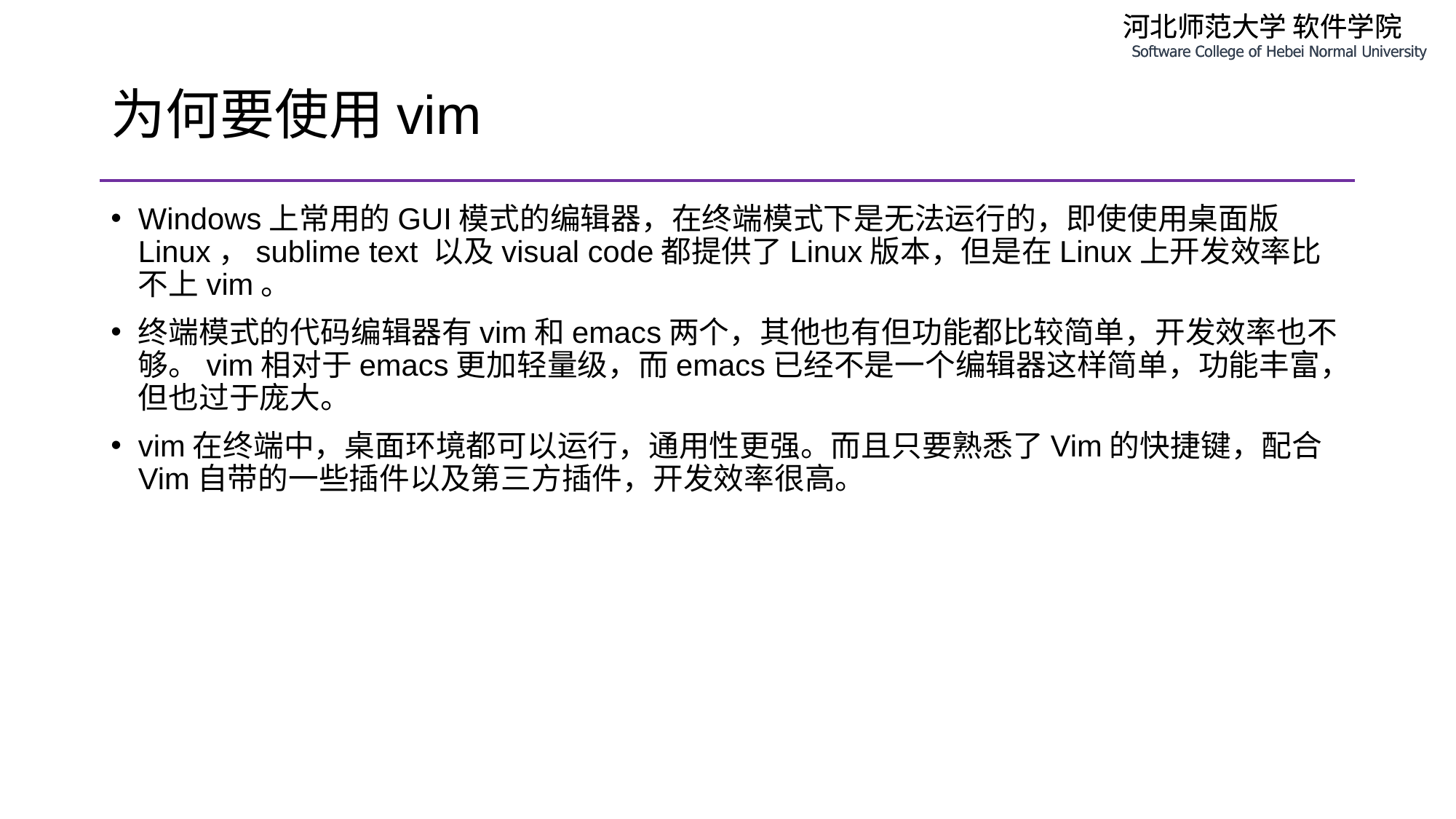

# 为何要使用vim
Windows上常用的GUI模式的编辑器，在终端模式下是无法运行的，即使使用桌面版Linux，sublime text 以及visual code都提供了Linux版本，但是在Linux上开发效率比不上vim。
终端模式的代码编辑器有vim和emacs两个，其他也有但功能都比较简单，开发效率也不够。vim相对于emacs更加轻量级，而emacs已经不是一个编辑器这样简单，功能丰富，但也过于庞大。
vim在终端中，桌面环境都可以运行，通用性更强。而且只要熟悉了Vim的快捷键，配合Vim自带的一些插件以及第三方插件，开发效率很高。